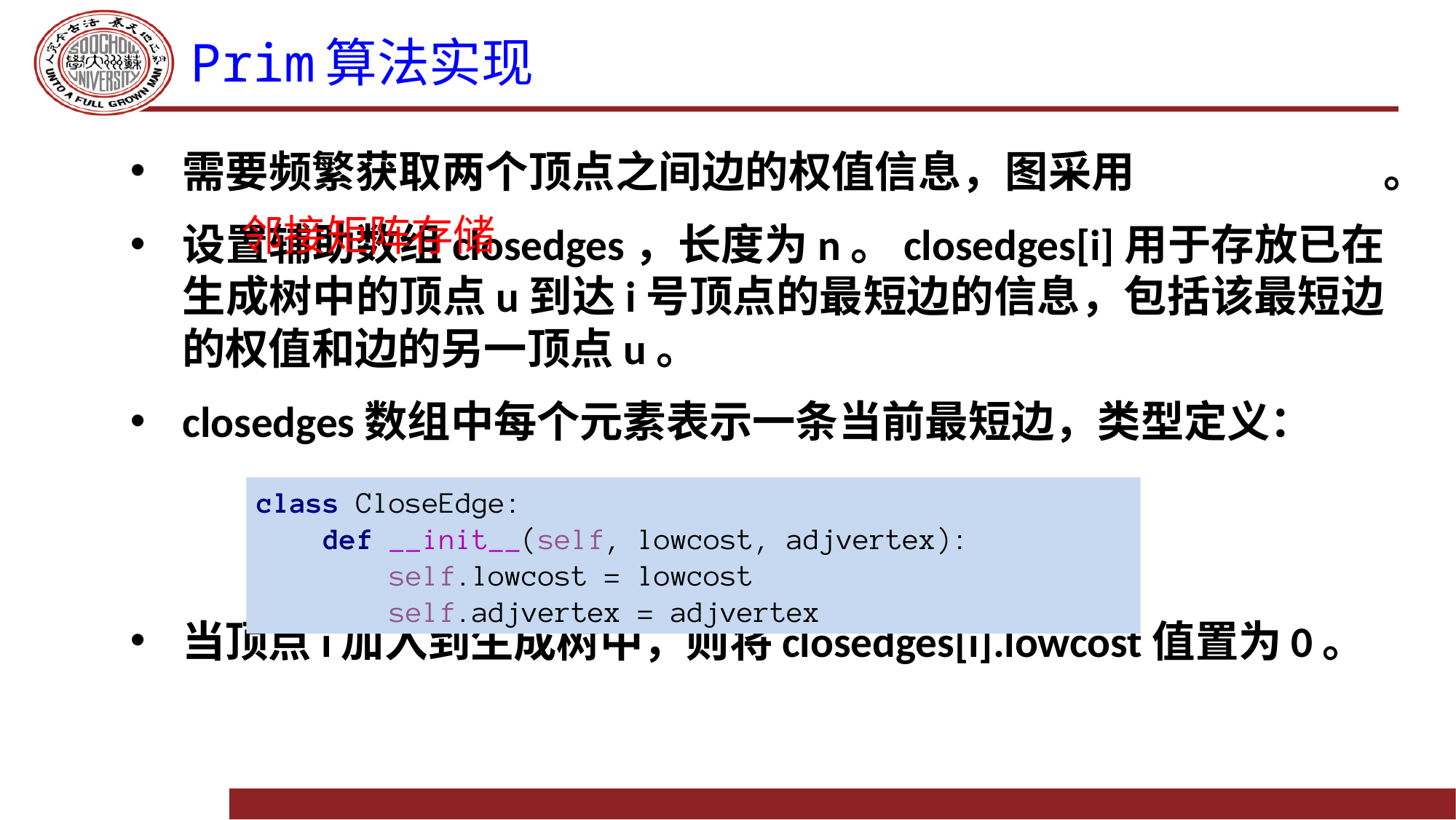

# Prim算法实现
需要频繁获取两个顶点之间边的权值信息，图采用                         。
设置辅助数组closedges，长度为n。closedges[i]用于存放已在生成树中的顶点u到达i号顶点的最短边的信息，包括该最短边的权值和边的另一顶点u。
closedges数组中每个元素表示一条当前最短边，类型定义：

当顶点i加入到生成树中，则将closedges[i].lowcost值置为0。

邻接矩阵存储
class CloseEdge:
    def __init__(self, lowcost, adjvertex):
        self.lowcost = lowcost
        self.adjvertex = adjvertex